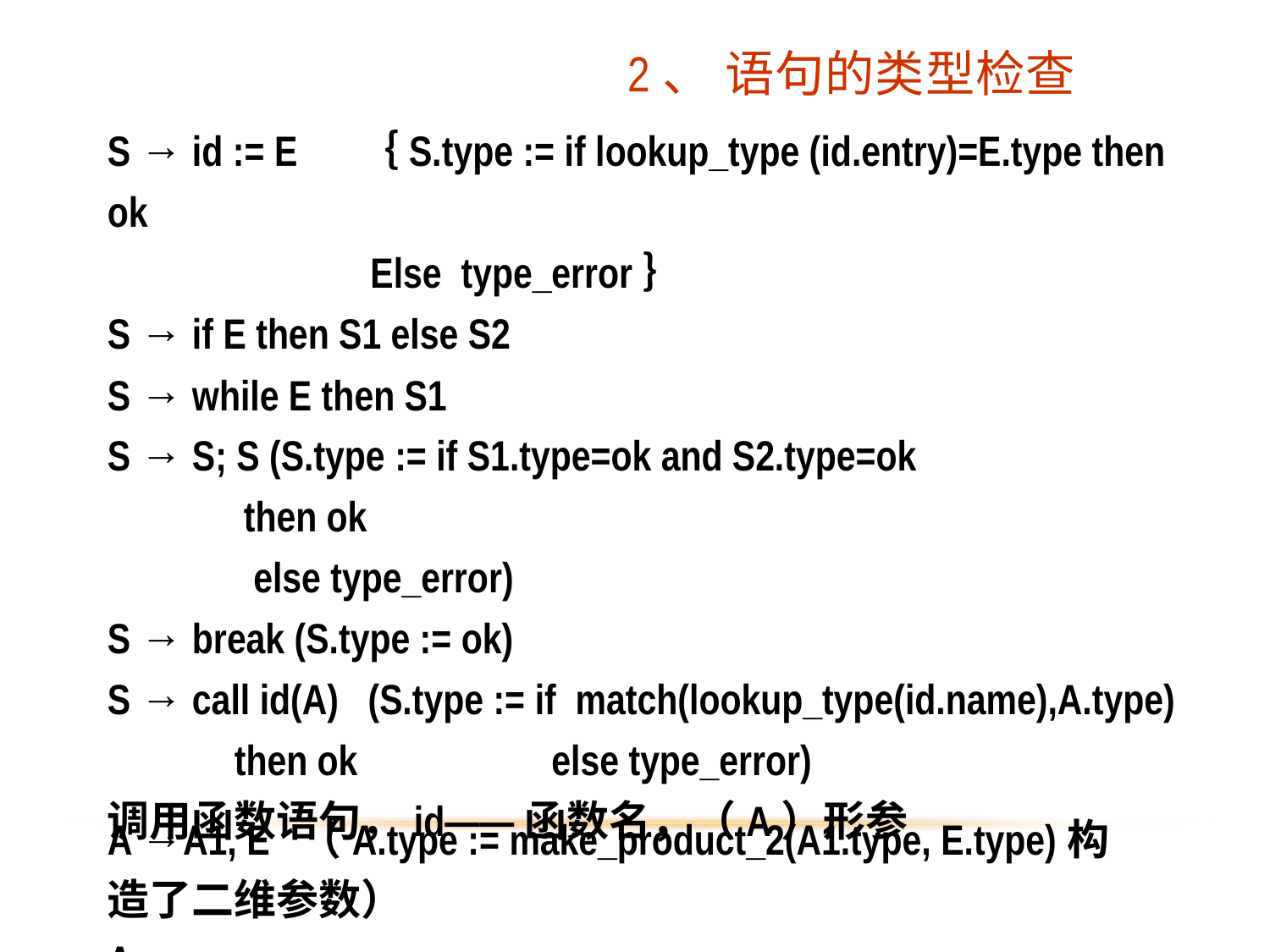

2、 语句的类型检查
S → id := E     ｛S.type := if lookup_type (id.entry)=E.type then ok
                           Else  type_error｝
S → if E then S1 else S2
S → while E then S1
S → S; S (S.type := if S1.type=ok and S2.type=ok
              then ok
               else type_error)
S → break (S.type := ok)
S → call id(A)   (S.type := if  match(lookup_type(id.name),A.type)
	then ok                    else type_error)
调用函数语句，id——函数名，（A）形参
A →A1, E  （A.type := make_product_2(A1.type, E.type)构造了二维参数）
A → ε